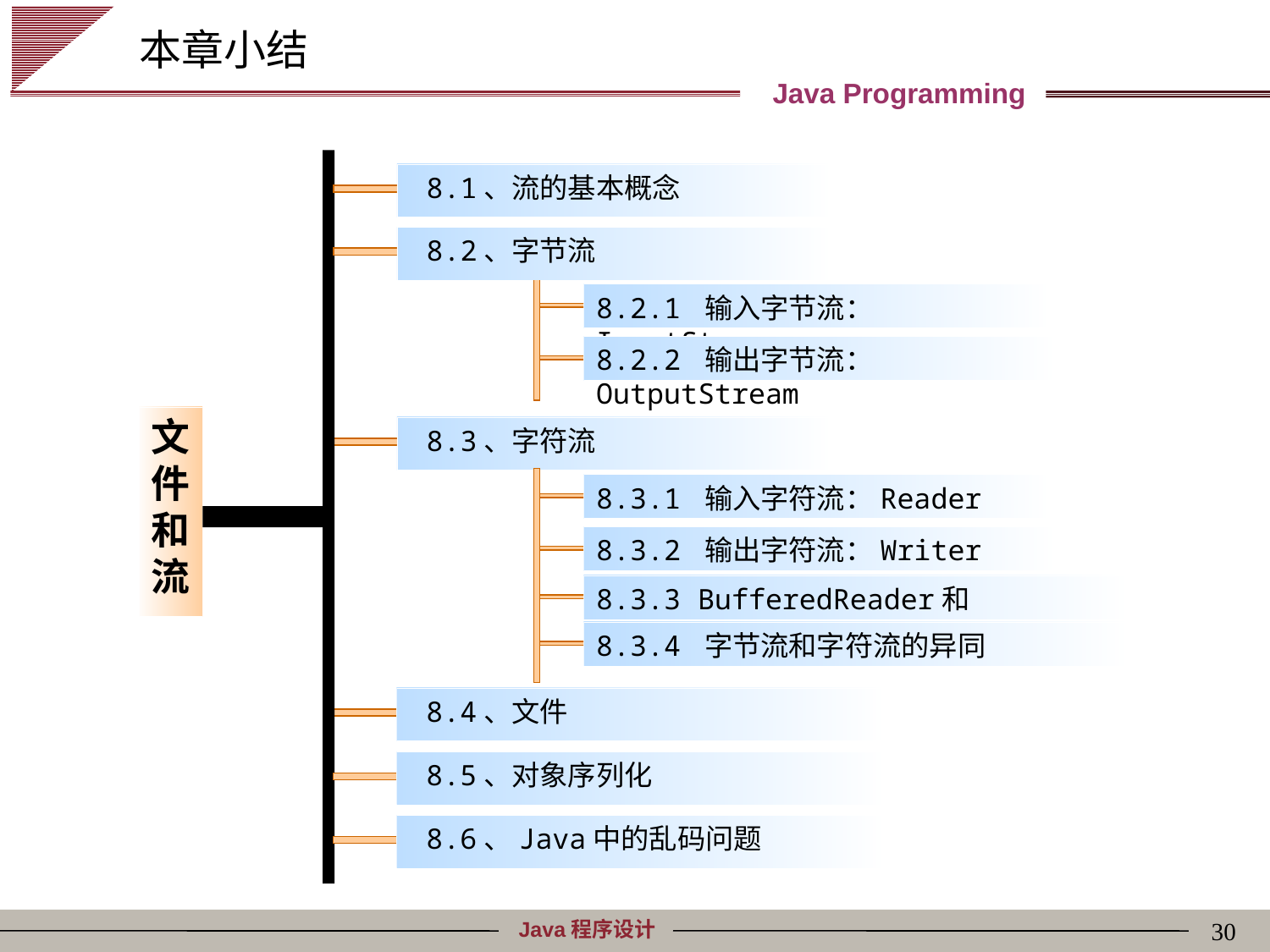

# 本章小结

 8.1、流的基本概念

 8.2、字节流

8.2.1 输入字节流：InputStream

8.2.2 输出字节流：OutputStream

文件和流
 8.3、字符流

8.3.1 输入字符流：Reader

8.3.2 输出字符流：Writer

8.3.3 BufferedReader和BufferedWriter

8.3.4 字节流和字符流的异同

 8.4、文件

 8.5、对象序列化

 8.6、Java中的乱码问题